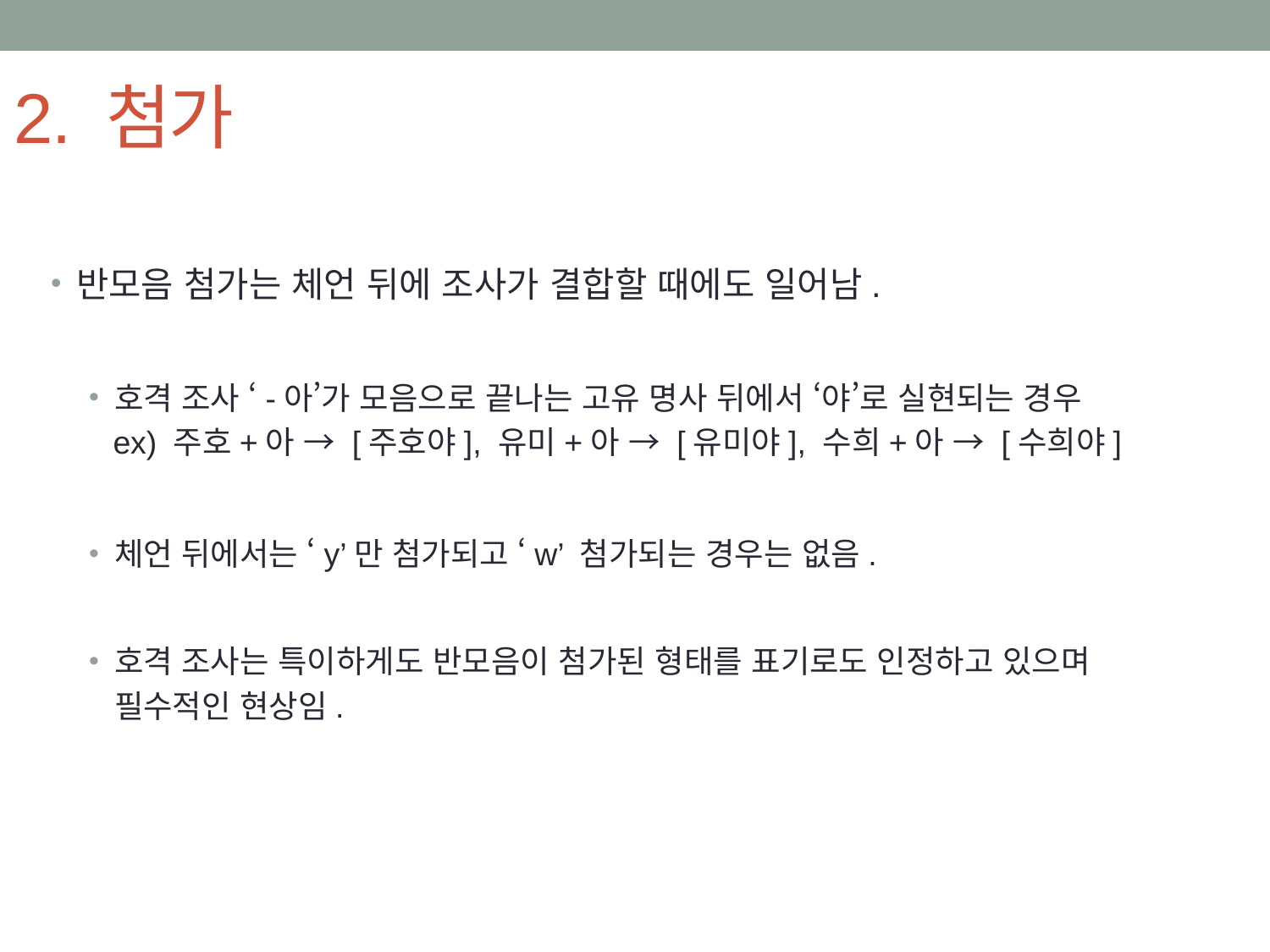

# 2. 첨가

반모음 첨가는 체언 뒤에 조사가 결합할 때에도 일어남.

호격 조사 ‘-아’가 모음으로 끝나는 고유 명사 뒤에서 ‘야’로 실현되는 경우
       ex) 주호+아 → [주호야], 유미+아 → [유미야], 수희+아 → [수희야]

체언 뒤에서는 ‘y’만 첨가되고 ‘w’ 첨가되는 경우는 없음.

호격 조사는 특이하게도 반모음이 첨가된 형태를 표기로도 인정하고 있으며
  필수적인 현상임.